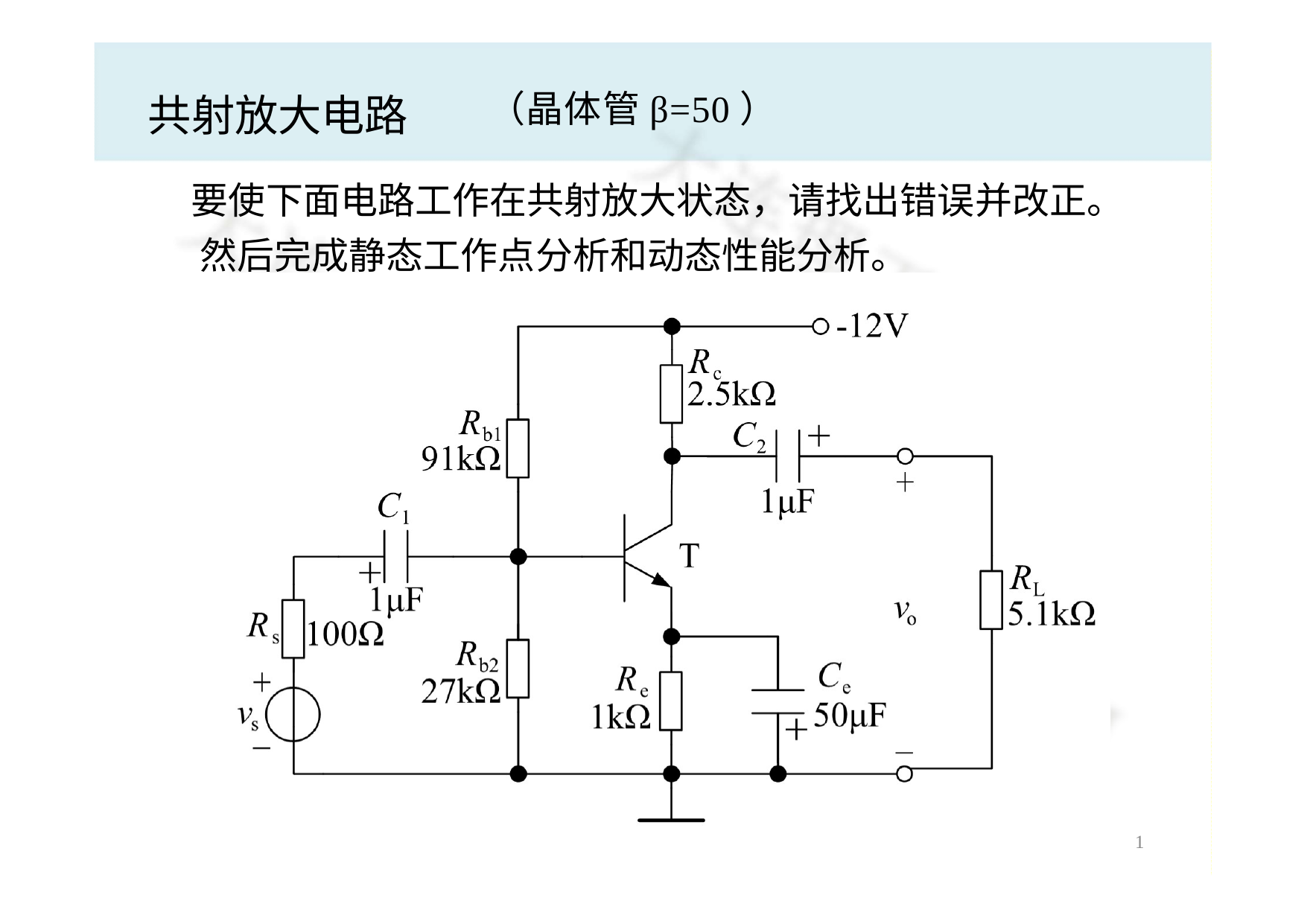

# （晶体管β=50）
共射放大电路
要使下面电路工作在共射放大状态，请找出错误并改正。  然后完成静态工作点分析和动态性能分析。

1